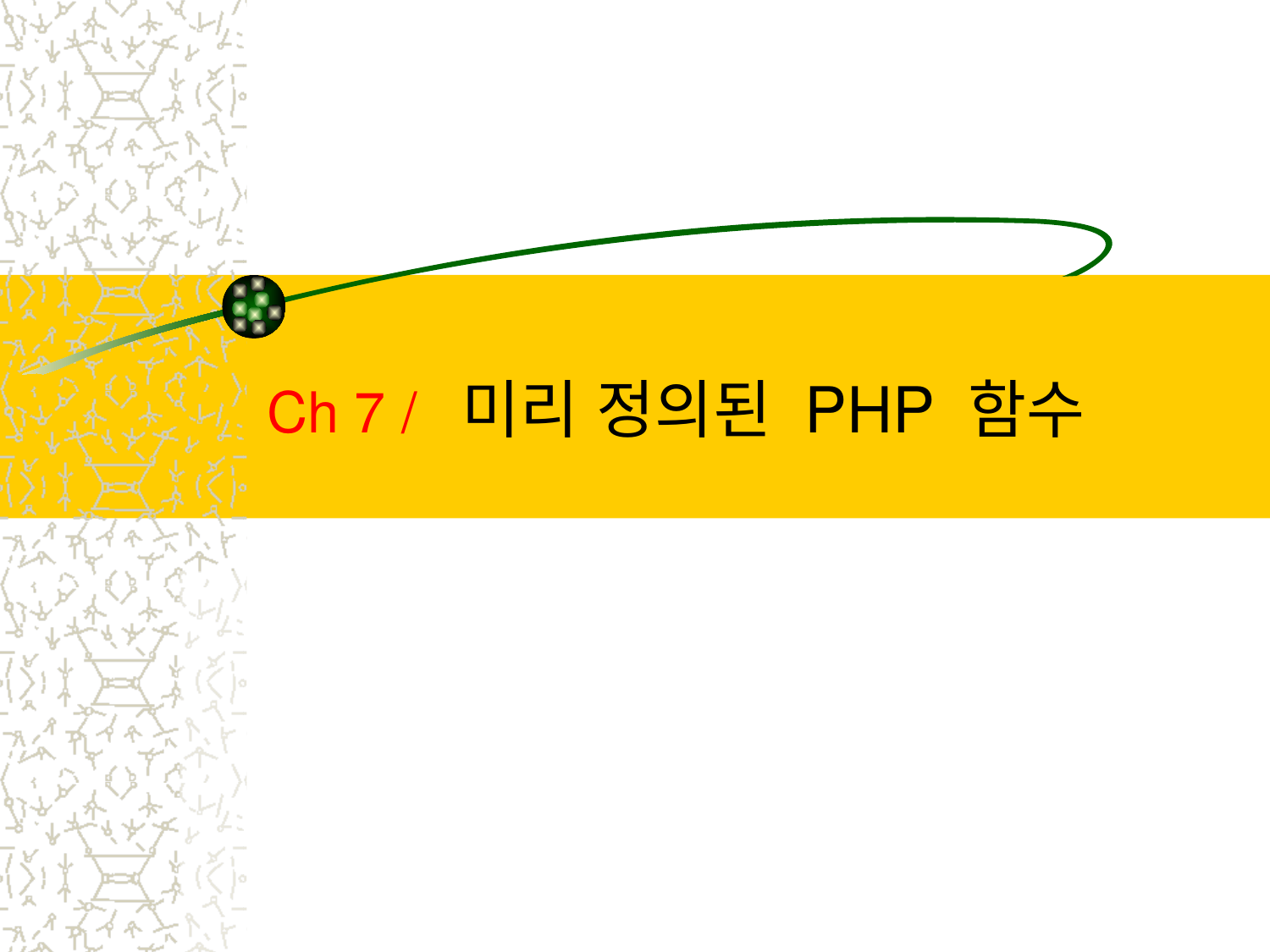

# Ch 7 /  미리 정의된 PHP 함수